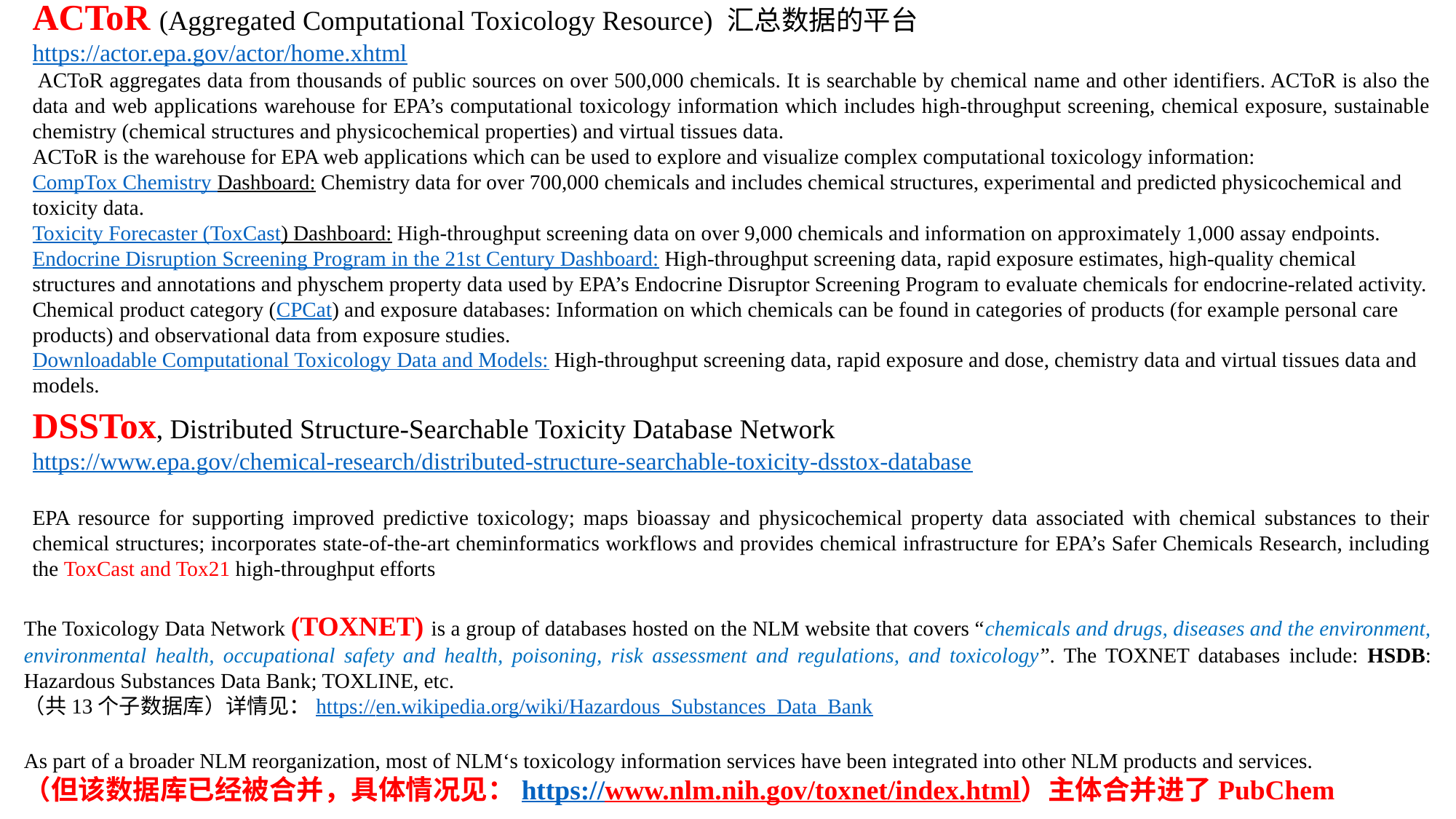

ACToR (Aggregated Computational Toxicology Resource) 汇总数据的平台
https://actor.epa.gov/actor/home.xhtml
 ACToR aggregates data from thousands of public sources on over 500,000 chemicals. It is searchable by chemical name and other identifiers. ACToR is also the data and web applications warehouse for EPA’s computational toxicology information which includes high-throughput screening, chemical exposure, sustainable chemistry (chemical structures and physicochemical properties) and virtual tissues data.
ACToR is the warehouse for EPA web applications which can be used to explore and visualize complex computational toxicology information:
CompTox Chemistry Dashboard: Chemistry data for over 700,000 chemicals and includes chemical structures, experimental and predicted physicochemical and toxicity data.
Toxicity Forecaster (ToxCast) Dashboard: High-throughput screening data on over 9,000 chemicals and information on approximately 1,000 assay endpoints.
Endocrine Disruption Screening Program in the 21st Century Dashboard: High-throughput screening data, rapid exposure estimates, high-quality chemical structures and annotations and physchem property data used by EPA’s Endocrine Disruptor Screening Program to evaluate chemicals for endocrine-related activity.
Chemical product category (CPCat) and exposure databases: Information on which chemicals can be found in categories of products (for example personal care products) and observational data from exposure studies.
Downloadable Computational Toxicology Data and Models: High-throughput screening data, rapid exposure and dose, chemistry data and virtual tissues data and models.

DSSTox, Distributed Structure-Searchable Toxicity Database Network
https://www.epa.gov/chemical-research/distributed-structure-searchable-toxicity-dsstox-database

EPA resource for supporting improved predictive toxicology; maps bioassay and physicochemical property data associated with chemical substances to their chemical structures; incorporates state-of-the-art cheminformatics workflows and provides chemical infrastructure for EPA’s Safer Chemicals Research, including the ToxCast and Tox21 high-throughput efforts
The Toxicology Data Network (TOXNET) is a group of databases hosted on the NLM website that covers “chemicals and drugs, diseases and the environment, environmental health, occupational safety and health, poisoning, risk assessment and regulations, and toxicology”. The TOXNET databases include: HSDB: Hazardous Substances Data Bank; TOXLINE, etc.
（共13个子数据库）详情见：https://en.wikipedia.org/wiki/Hazardous_Substances_Data_Bank

As part of a broader NLM reorganization, most of NLM‘s toxicology information services have been integrated into other NLM products and services.
（但该数据库已经被合并，具体情况见：https://www.nlm.nih.gov/toxnet/index.html）主体合并进了PubChem